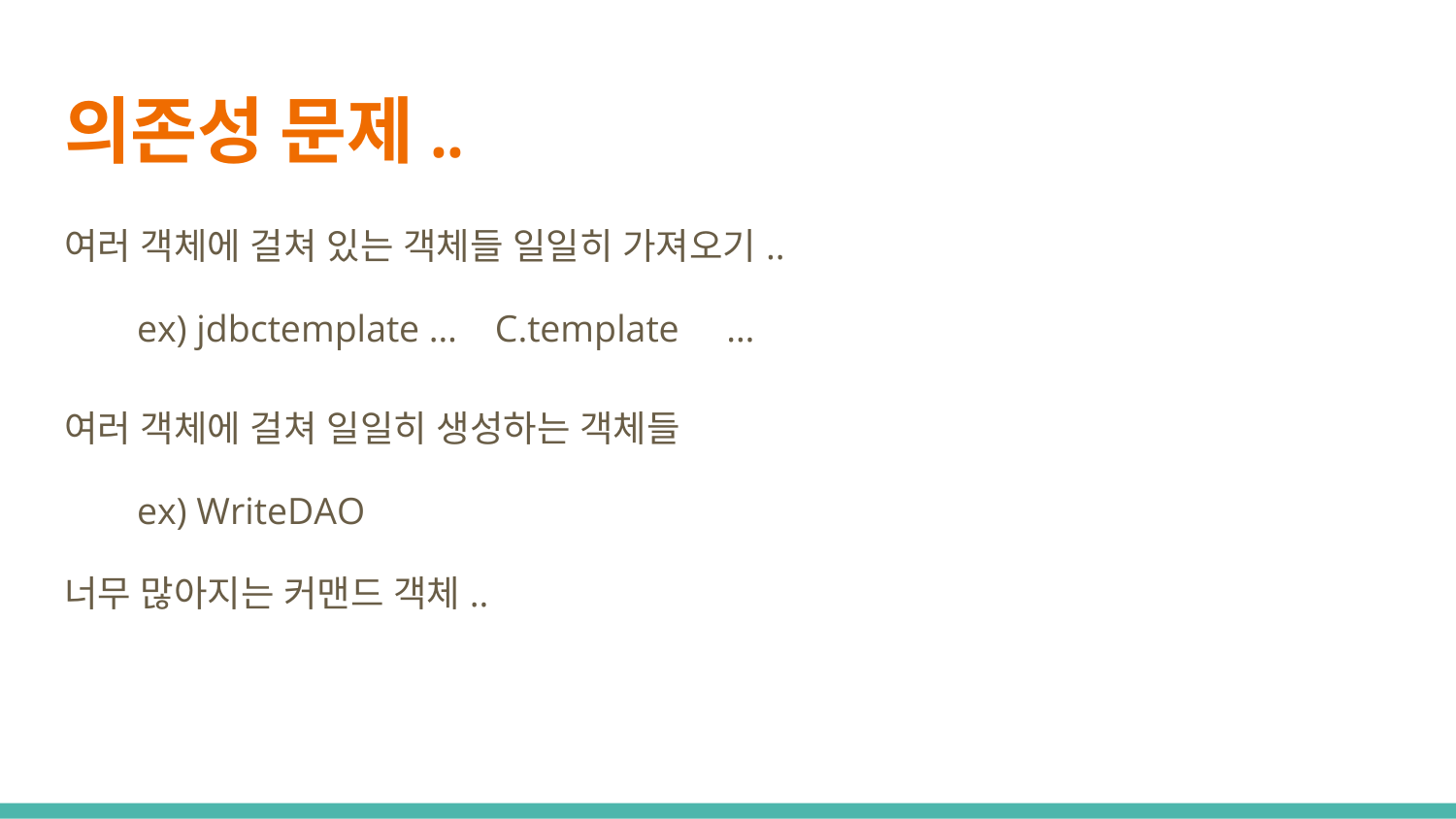

# 의존성 문제..
여러 객체에 걸쳐 있는 객체들 일일히 가져오기..
ex) jdbctemplate …    C.template     …
여러 객체에 걸쳐 일일히 생성하는 객체들
ex) WriteDAO
너무 많아지는 커맨드 객체..